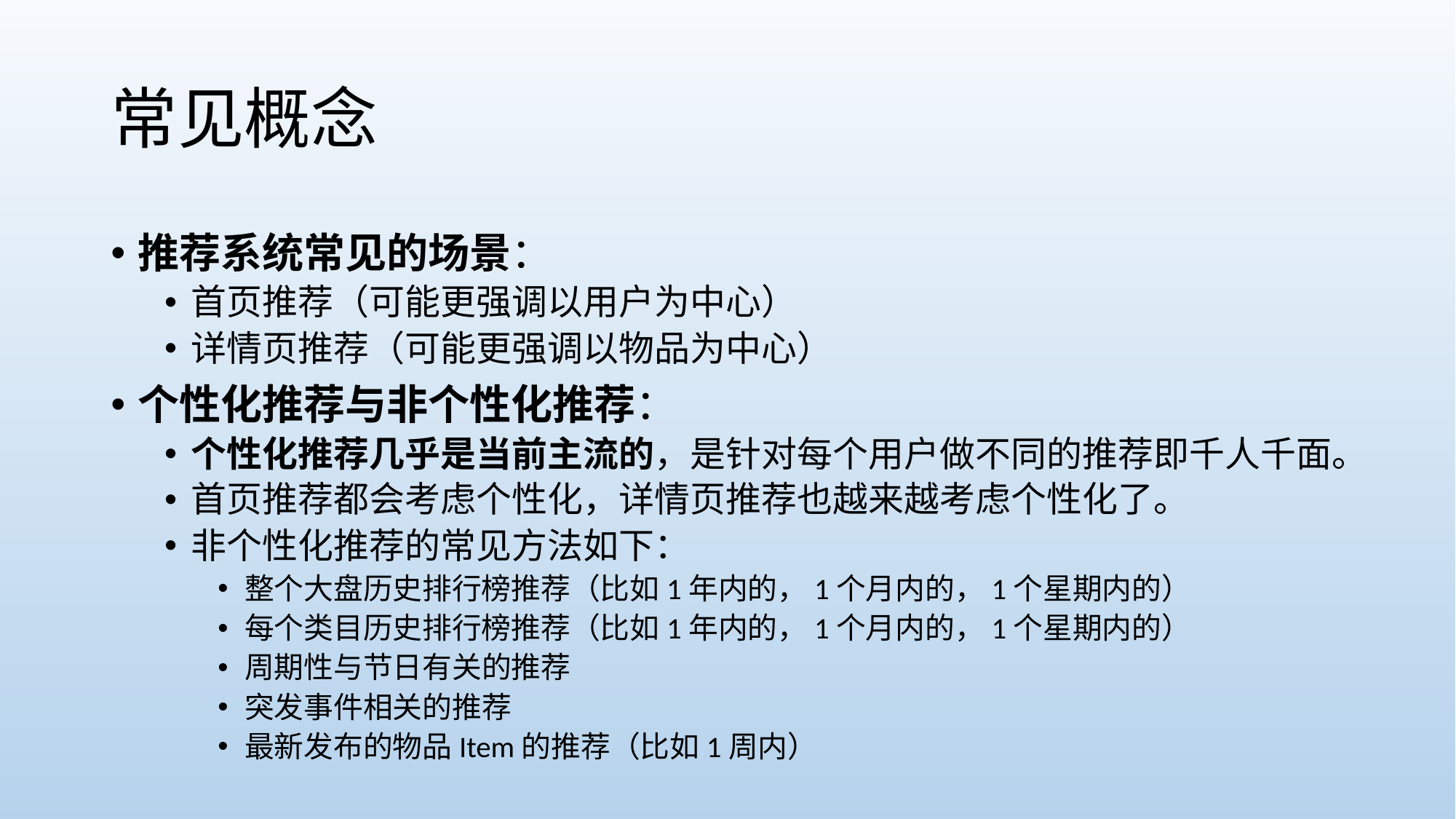

# 常见概念
推荐系统常见的场景：
首页推荐（可能更强调以用户为中心）
详情页推荐（可能更强调以物品为中心）
个性化推荐与非个性化推荐：
个性化推荐几乎是当前主流的，是针对每个用户做不同的推荐即千人千面。
首页推荐都会考虑个性化，详情页推荐也越来越考虑个性化了。
非个性化推荐的常见方法如下：
整个大盘历史排行榜推荐（比如1年内的，1个月内的，1个星期内的）
每个类目历史排行榜推荐（比如1年内的，1个月内的，1个星期内的）
周期性与节日有关的推荐
突发事件相关的推荐
最新发布的物品Item的推荐（比如1周内）